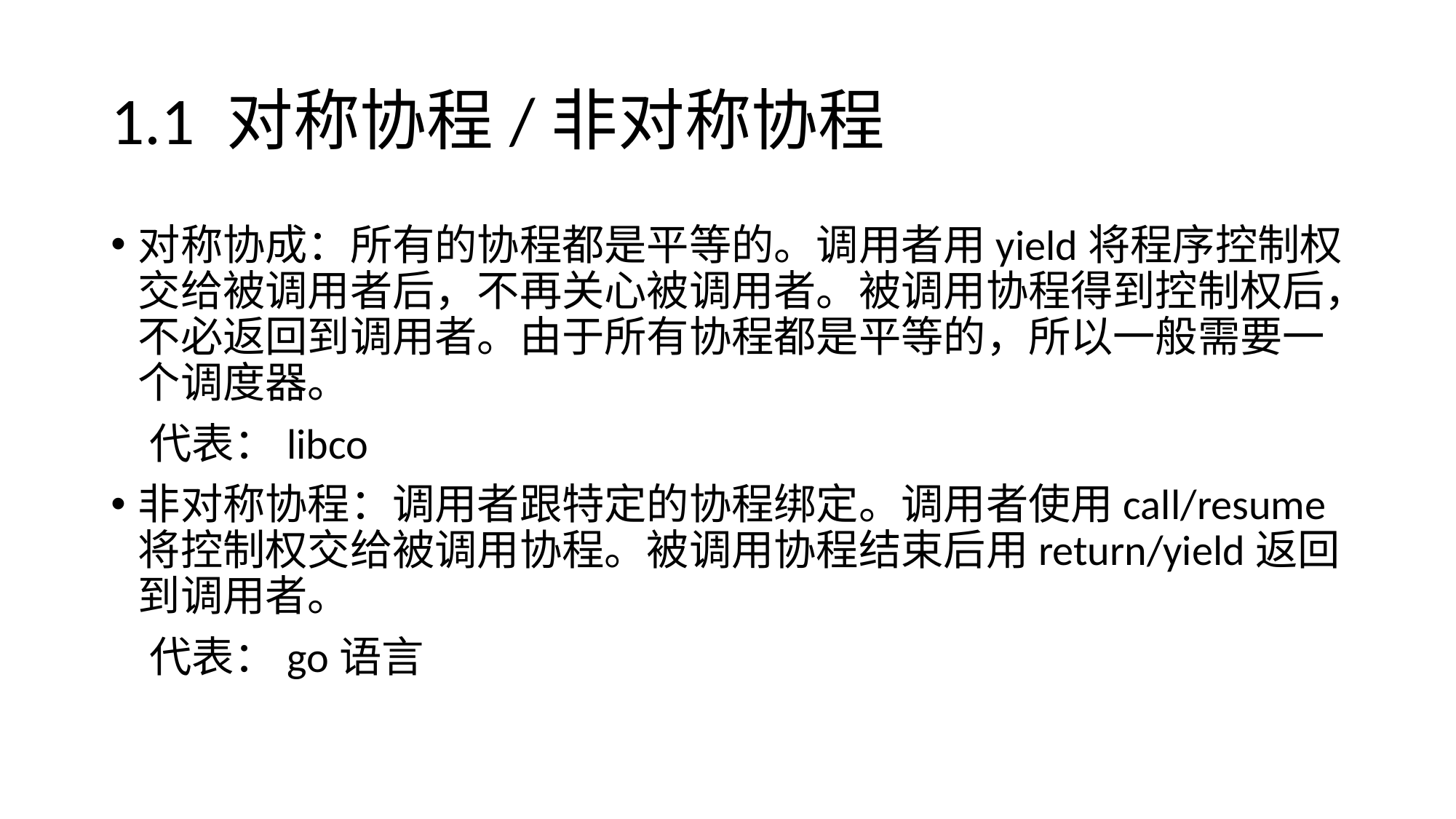

# 1.1 对称协程/非对称协程
对称协成：所有的协程都是平等的。调用者用yield将程序控制权交给被调用者后，不再关心被调用者。被调用协程得到控制权后，不必返回到调用者。由于所有协程都是平等的，所以一般需要一个调度器。
   代表：libco
非对称协程：调用者跟特定的协程绑定。调用者使用call/resume将控制权交给被调用协程。被调用协程结束后用return/yield返回到调用者。
   代表：go语言